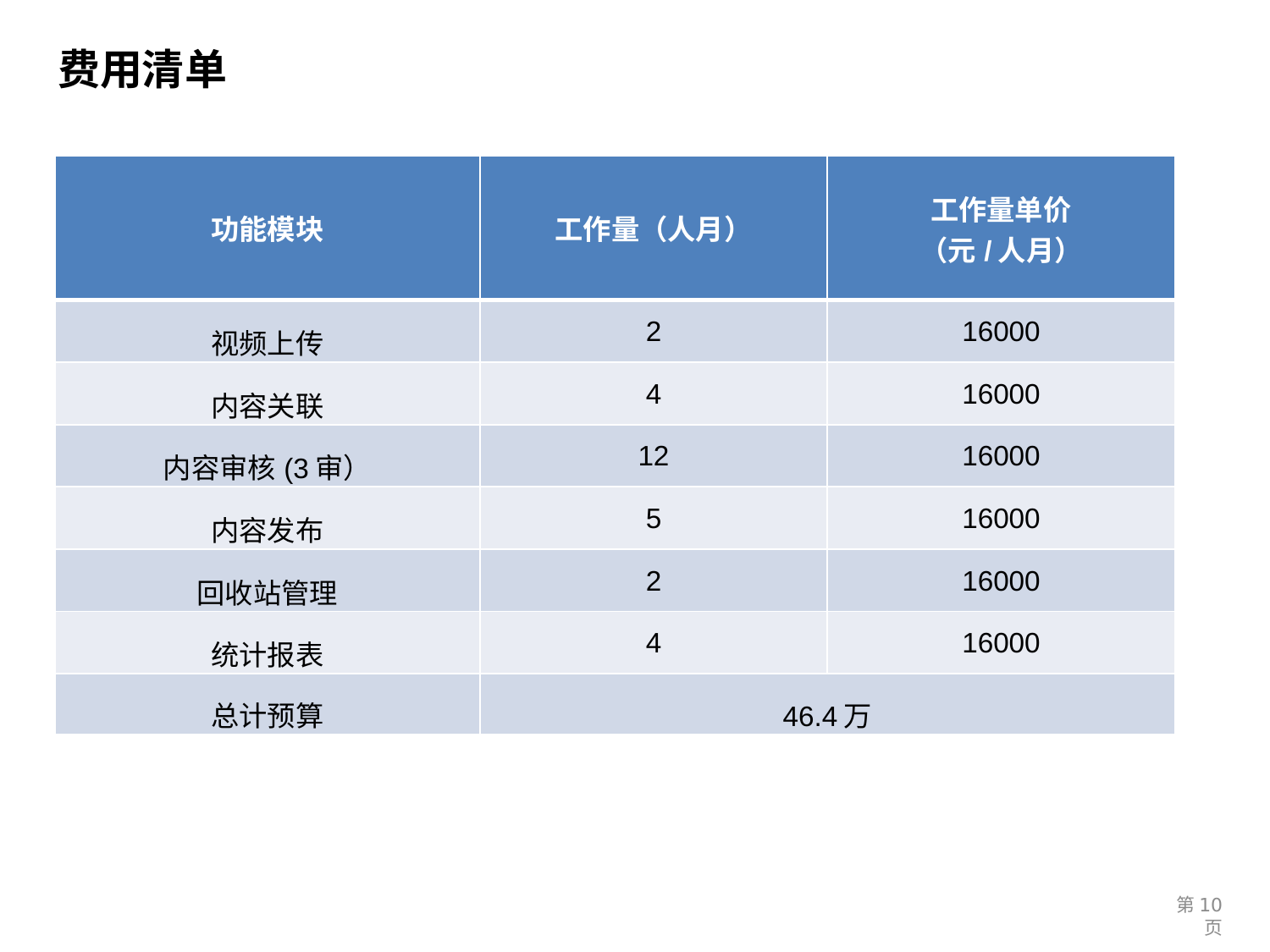

# 费用清单
| 功能模块 | 工作量（人月） | 工作量单价 （元/人月） |
| --- | --- | --- |
| 视频上传 | 2 | 16000 |
| 内容关联 | 4 | 16000 |
| 内容审核(3审） | 12 | 16000 |
| 内容发布 | 5 | 16000 |
| 回收站管理 | 2 | 16000 |
| 统计报表 | 4 | 16000 |
| 总计预算 | 46.4万 |  |
第10页